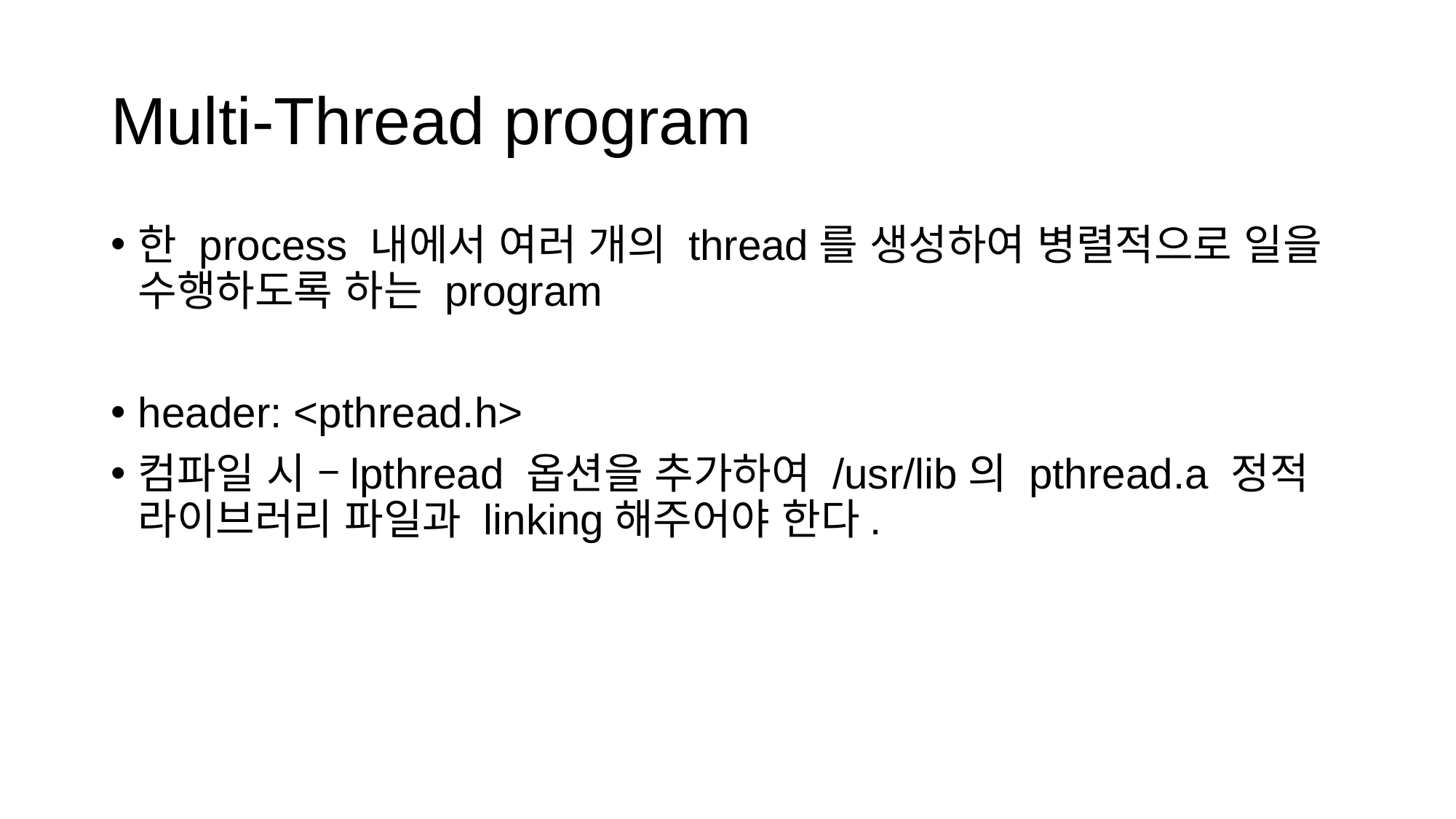

# Multi-Thread program
한 process 내에서 여러 개의 thread를 생성하여 병렬적으로 일을 수행하도록 하는 program

header: <pthread.h>
컴파일 시 –lpthread 옵션을 추가하여 /usr/lib의 pthread.a 정적 라이브러리 파일과 linking해주어야 한다.